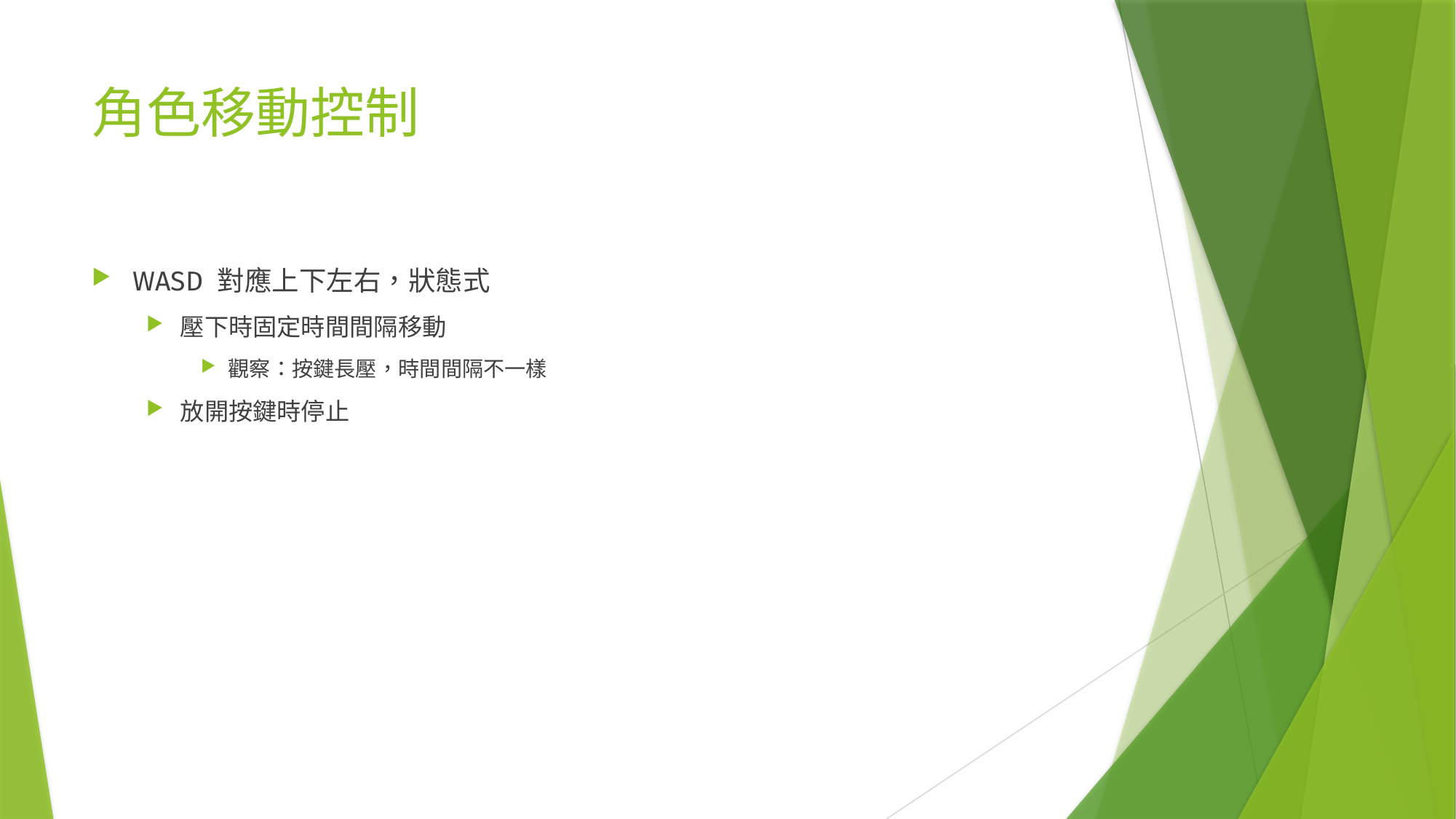

# 角色移動控制
WASD 對應上下左右，狀態式
壓下時固定時間間隔移動
觀察：按鍵長壓，時間間隔不一樣
放開按鍵時停止